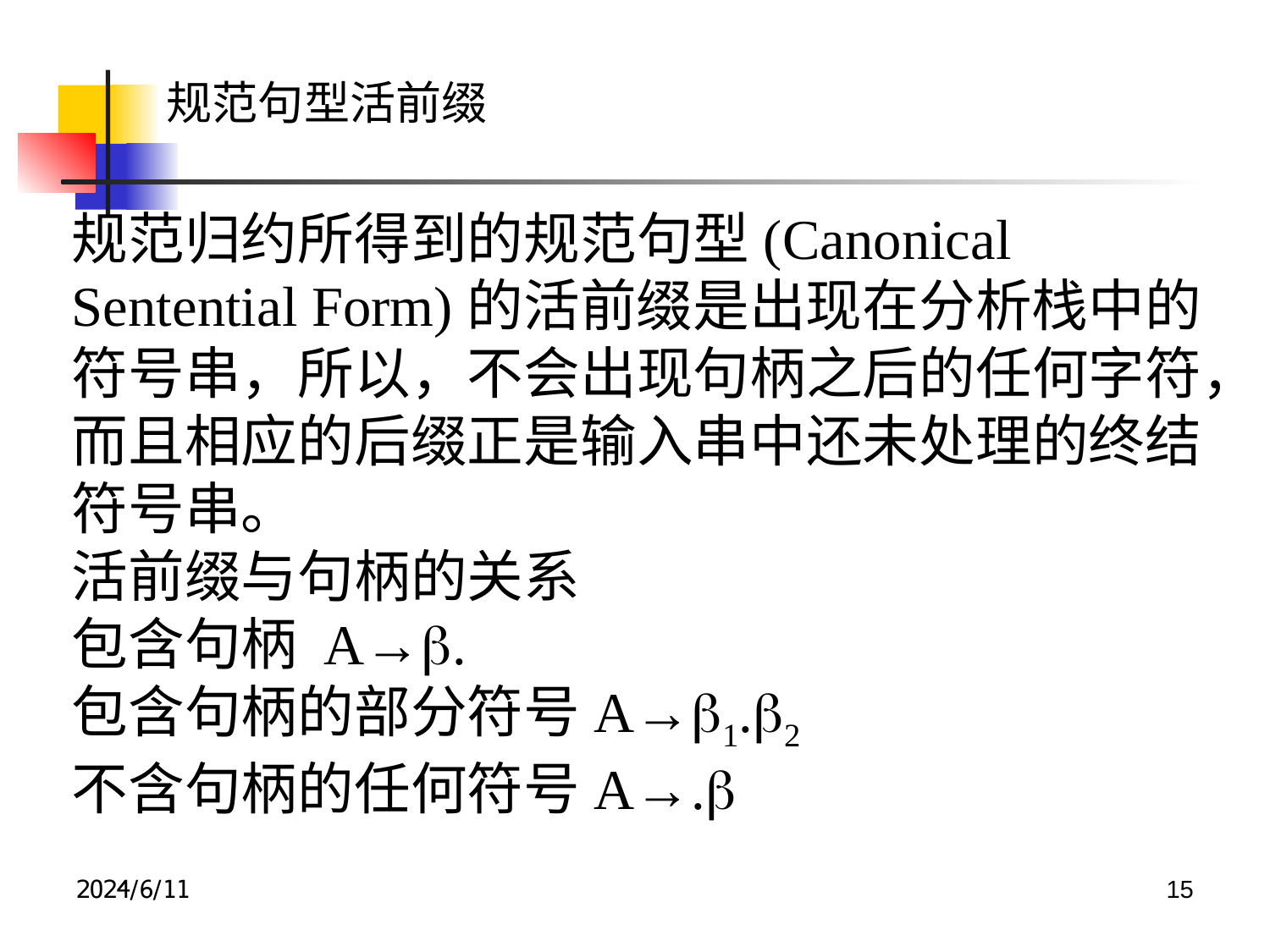

规范句型活前缀
规范归约所得到的规范句型(Canonical Sentential Form)的活前缀是出现在分析栈中的符号串，所以，不会出现句柄之后的任何字符，而且相应的后缀正是输入串中还未处理的终结符号串。
活前缀与句柄的关系
包含句柄 A→β.
包含句柄的部分符号A→β1.β2
不含句柄的任何符号A→.β
2024/6/11
15